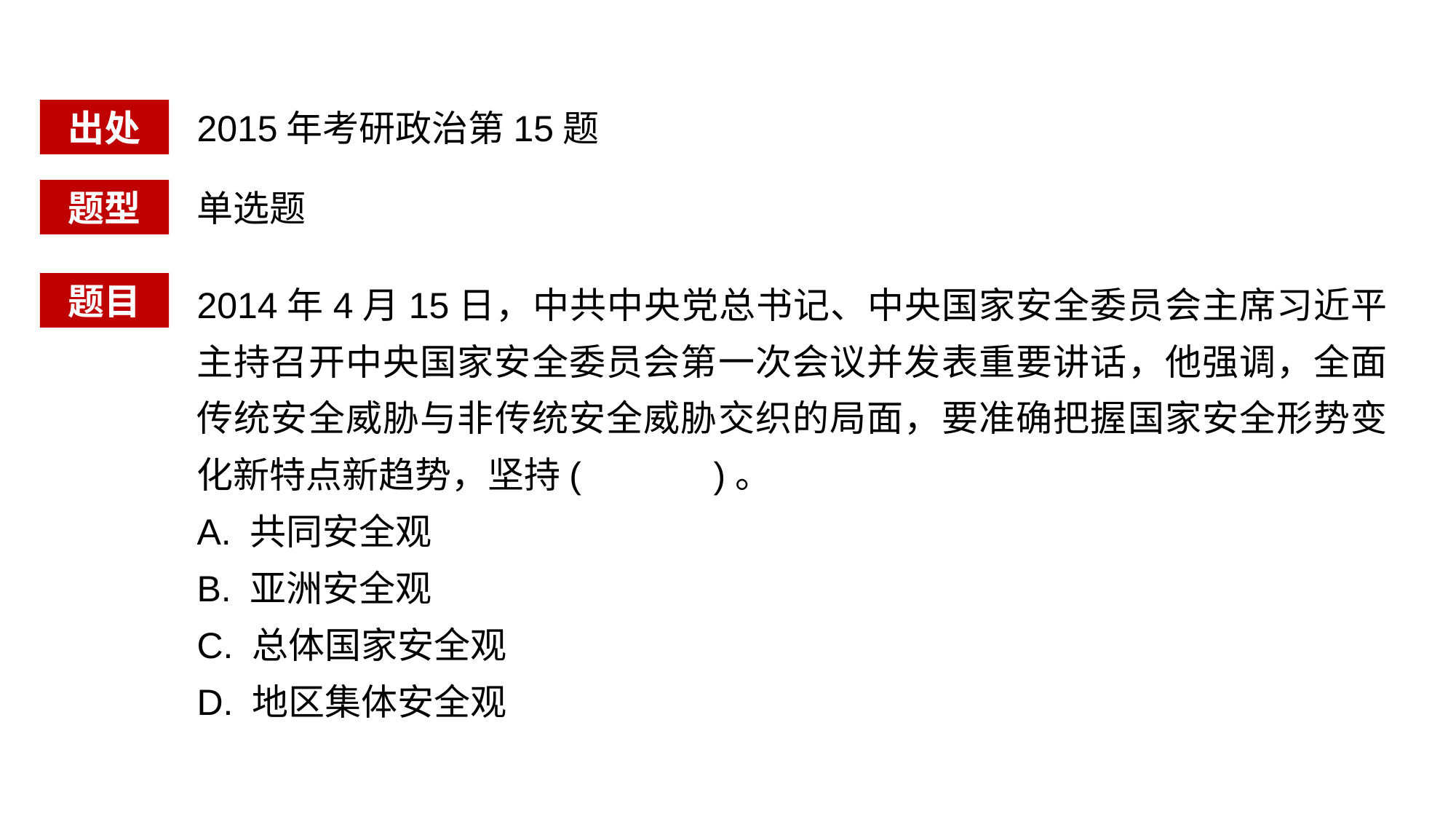

出处
2015年考研政治第15题
题型
单选题
2014年4月15日，中共中央党总书记、中央国家安全委员会主席习近平主持召开中央国家安全委员会第一次会议并发表重要讲话，他强调，全面传统安全威胁与非传统安全威胁交织的局面，要准确把握国家安全形势变化新特点新趋势，坚持(             )。
A. 共同安全观
B. 亚洲安全观
C. 总体国家安全观
D. 地区集体安全观
题目